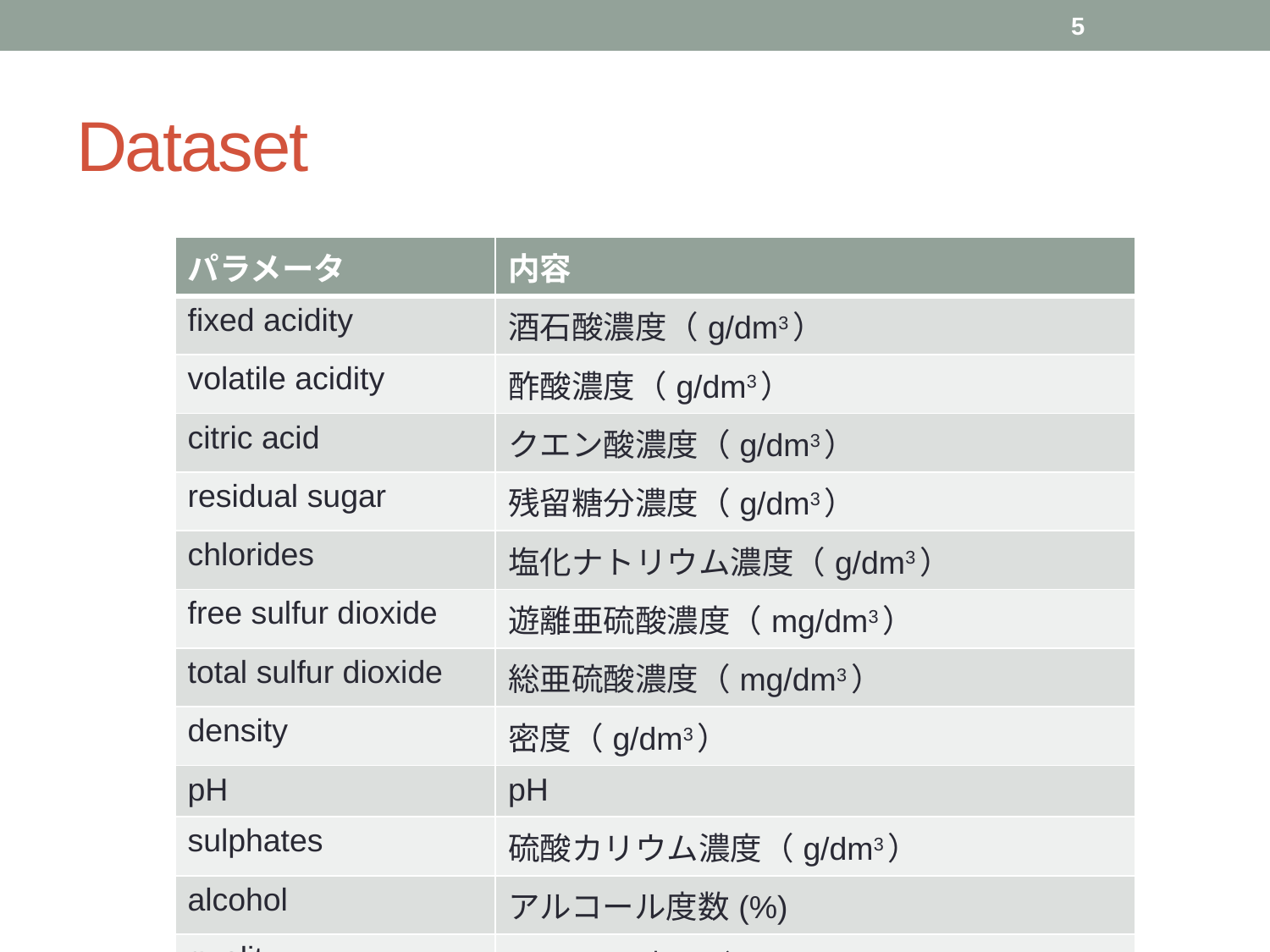

5
# Dataset
| パラメータ | 内容 |
| --- | --- |
| fixed acidity | 酒石酸濃度（g/dm3） |
| volatile acidity | 酢酸濃度（g/dm3） |
| citric acid | クエン酸濃度（g/dm3） |
| residual sugar | 残留糖分濃度（g/dm3） |
| chlorides | 塩化ナトリウム濃度（g/dm3） |
| free sulfur dioxide | 遊離亜硫酸濃度（mg/dm3） |
| total sulfur dioxide | 総亜硫酸濃度（mg/dm3） |
| density | 密度（g/dm3） |
| pH | pH |
| sulphates | 硫酸カリウム濃度（g/dm3） |
| alcohol | アルコール度数(%) |
| quality | ワインの味 (グレード) |